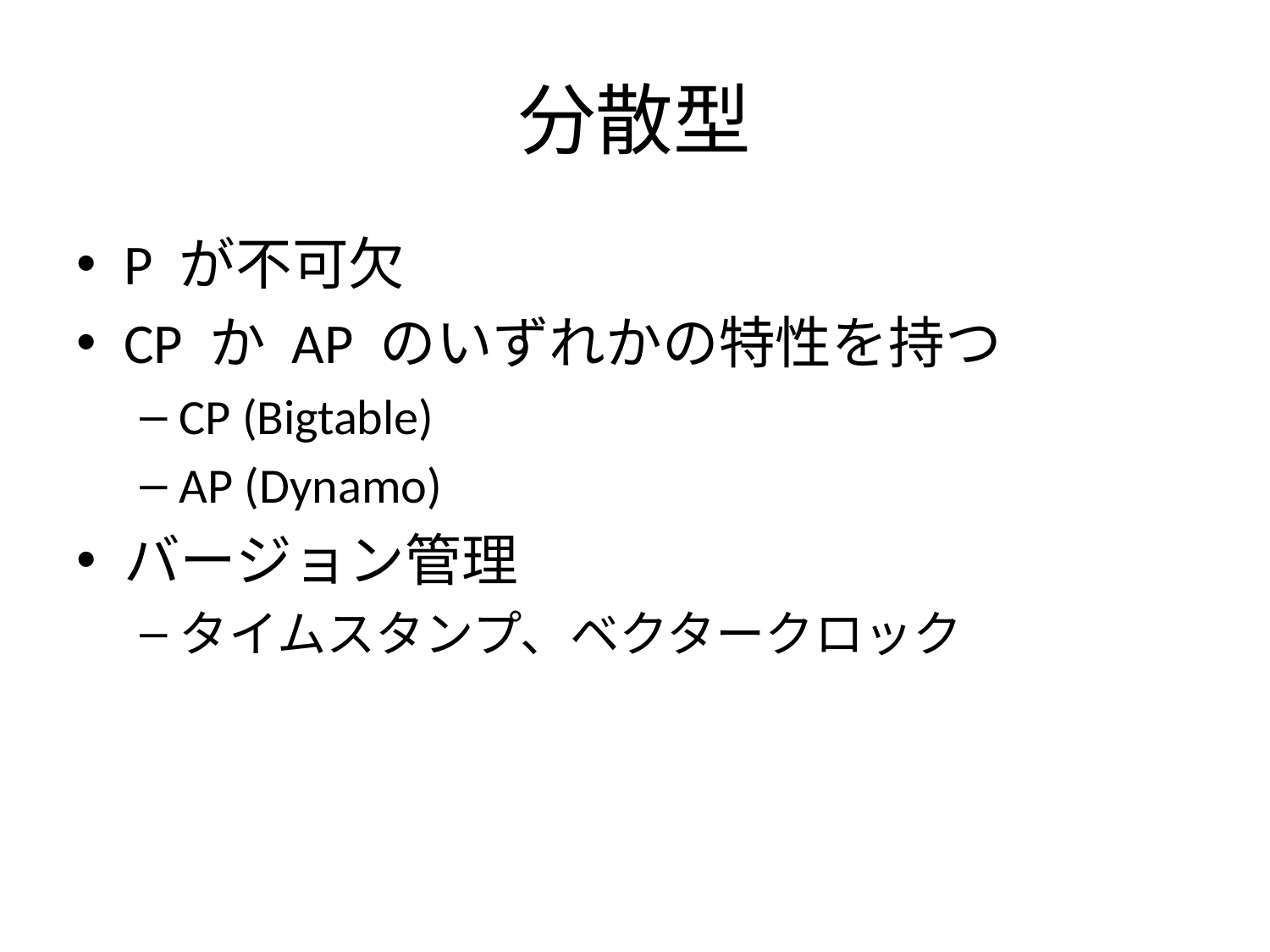

# 分散型
P が不可欠
CP か AP のいずれかの特性を持つ
CP (Bigtable)
AP (Dynamo)
バージョン管理
タイムスタンプ、ベクタークロック